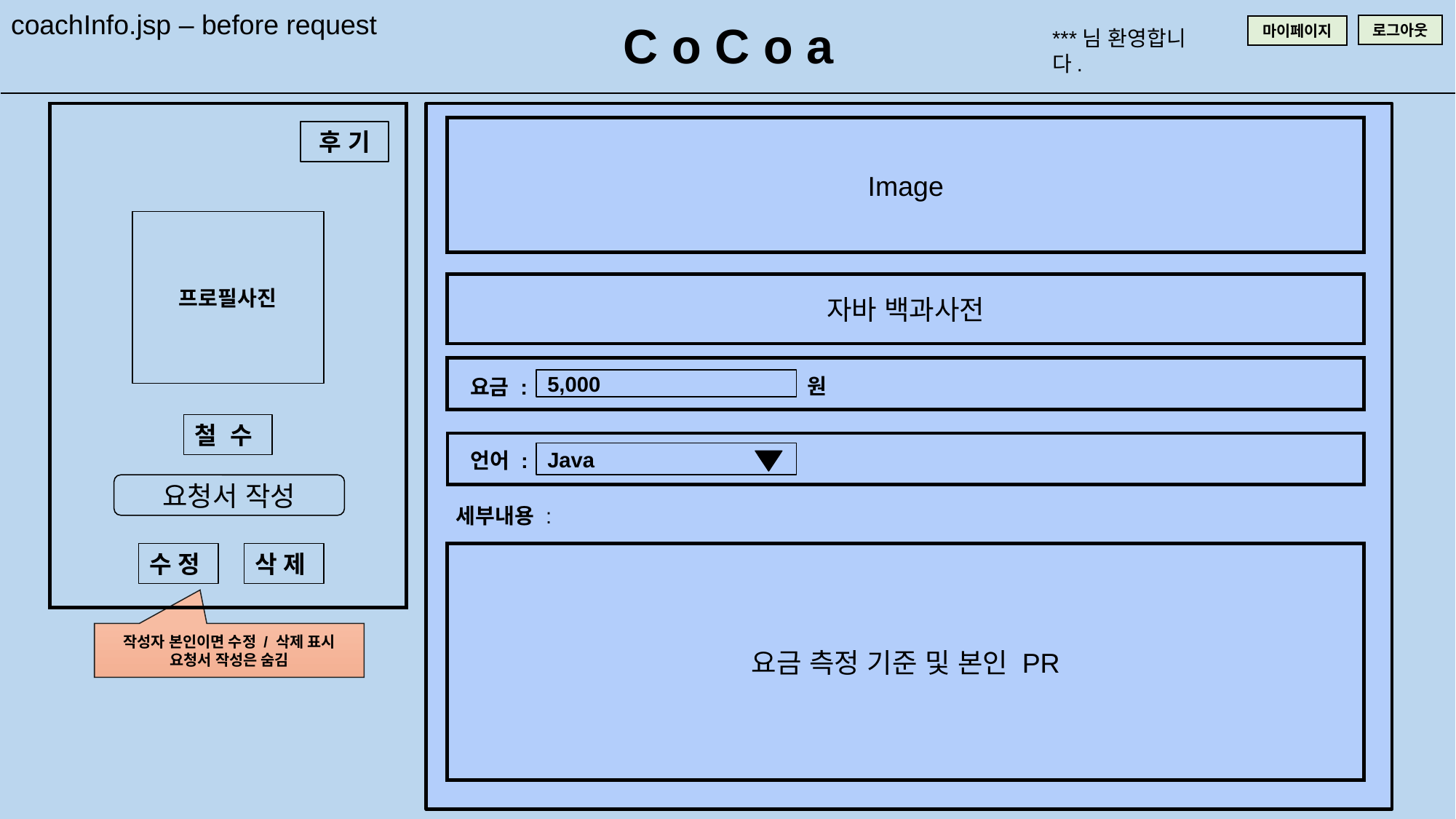

coachInfo.jsp – before request
C o C o a
로그아웃
마이페이지
***님 환영합니다.

Image
후 기
프로필사진
자바 백과사전

원
요금 :
5,000
철  수

언어 :
Java

요청서 작성
세부내용 :
수 정
삭 제
요금 측정 기준 및 본인 PR
작성자 본인이면 수정 / 삭제 표시
요청서 작성은 숨김